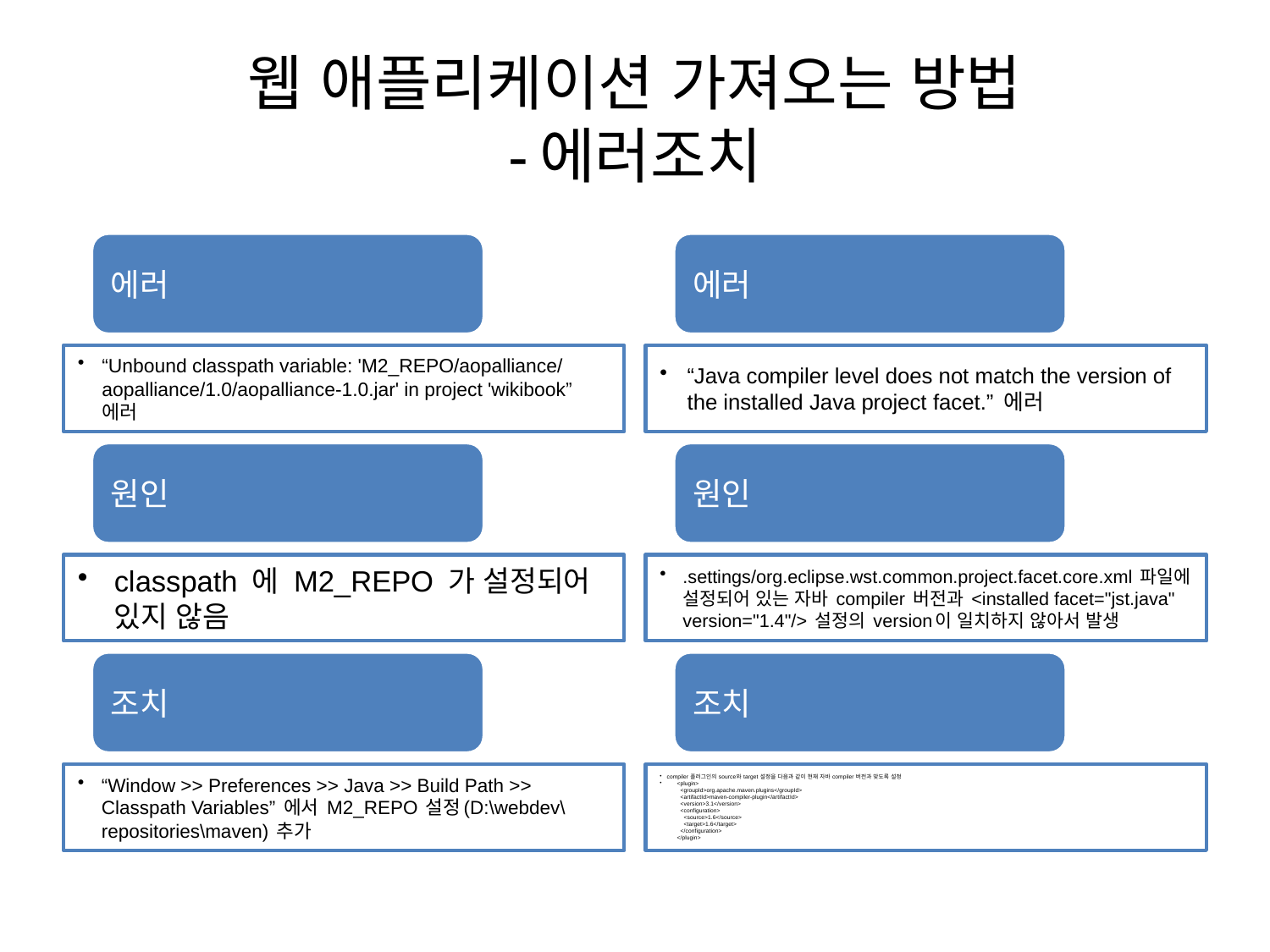

# 웹 애플리케이션 가져오는 방법 -에러조치
에러
원인
조치
“Unbound classpath variable: 'M2_REPO/aopalliance/aopalliance/1.0/aopalliance-1.0.jar' in project 'wikibook” 에러
classpath 에 M2_REPO 가 설정되어 있지 않음
“Window >> Preferences >> Java >> Build Path >> Classpath Variables” 에서 M2_REPO 설정(D:\webdev\repositories\maven) 추가
에러
“Java compiler level does not match the version of the installed Java project facet.” 에러
원인
.settings/org.eclipse.wst.common.project.facet.core.xml 파일에 설정되어 있는 자바 compiler 버전과 <installed facet="jst.java" version="1.4"/> 설정의 version이 일치하지 않아서 발생
조치
compiler 플러그인의 source와 target 설정을 다음과 같이 현재 자바 compiler 버전과 맞도록 설정
      <plugin>
        <groupId>org.apache.maven.plugins</groupId>
        <artifactId>maven-compiler-plugin</artifactId>
        <version>3.1</version>
        <configuration>
          <source>1.6</source>
          <target>1.6</target>
        </configuration>
      </plugin>